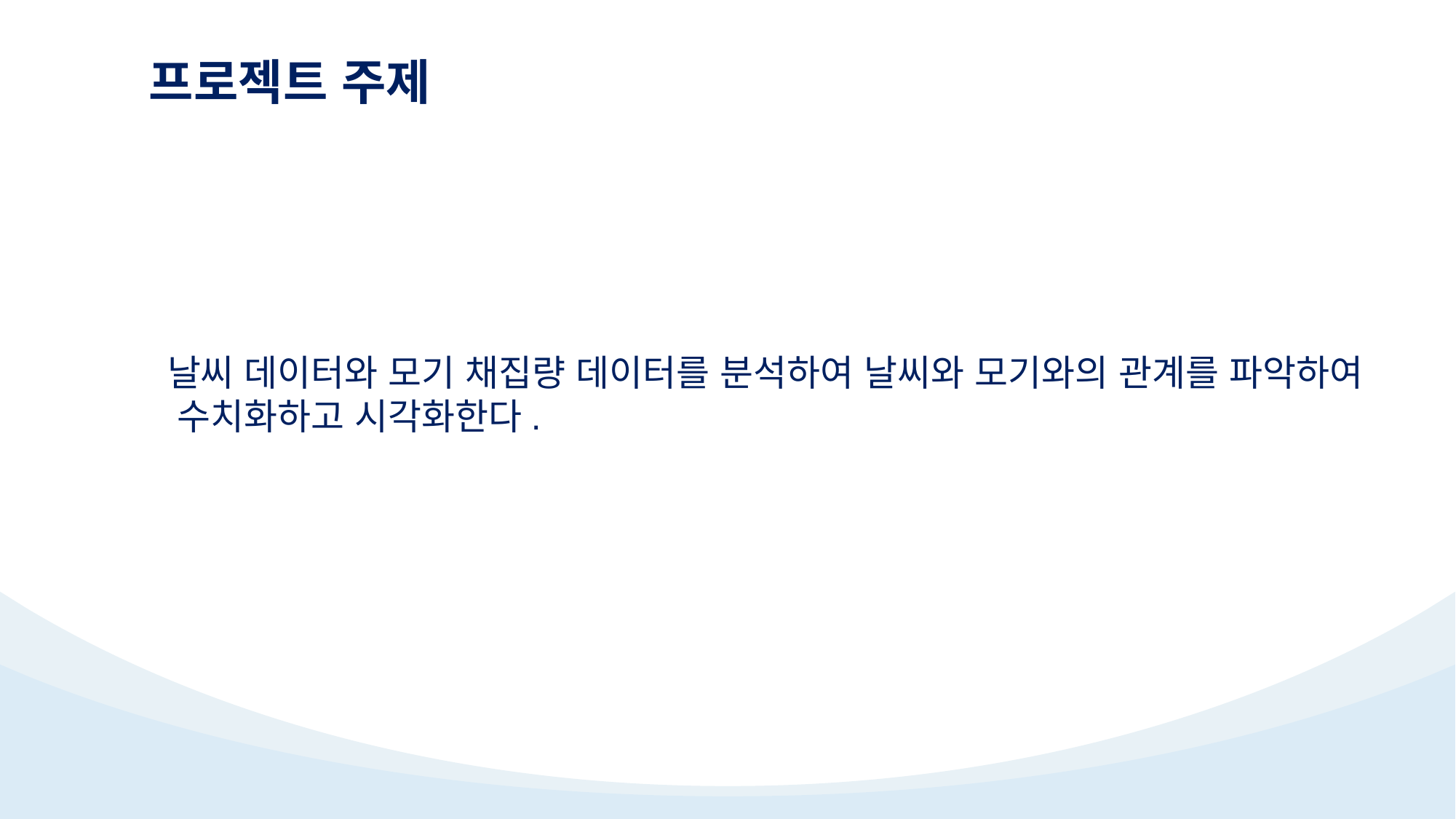

프로젝트 주제
날씨 데이터와 모기 채집량 데이터를 분석하여 날씨와 모기와의 관계를 파악하여  수치화하고 시각화한다.